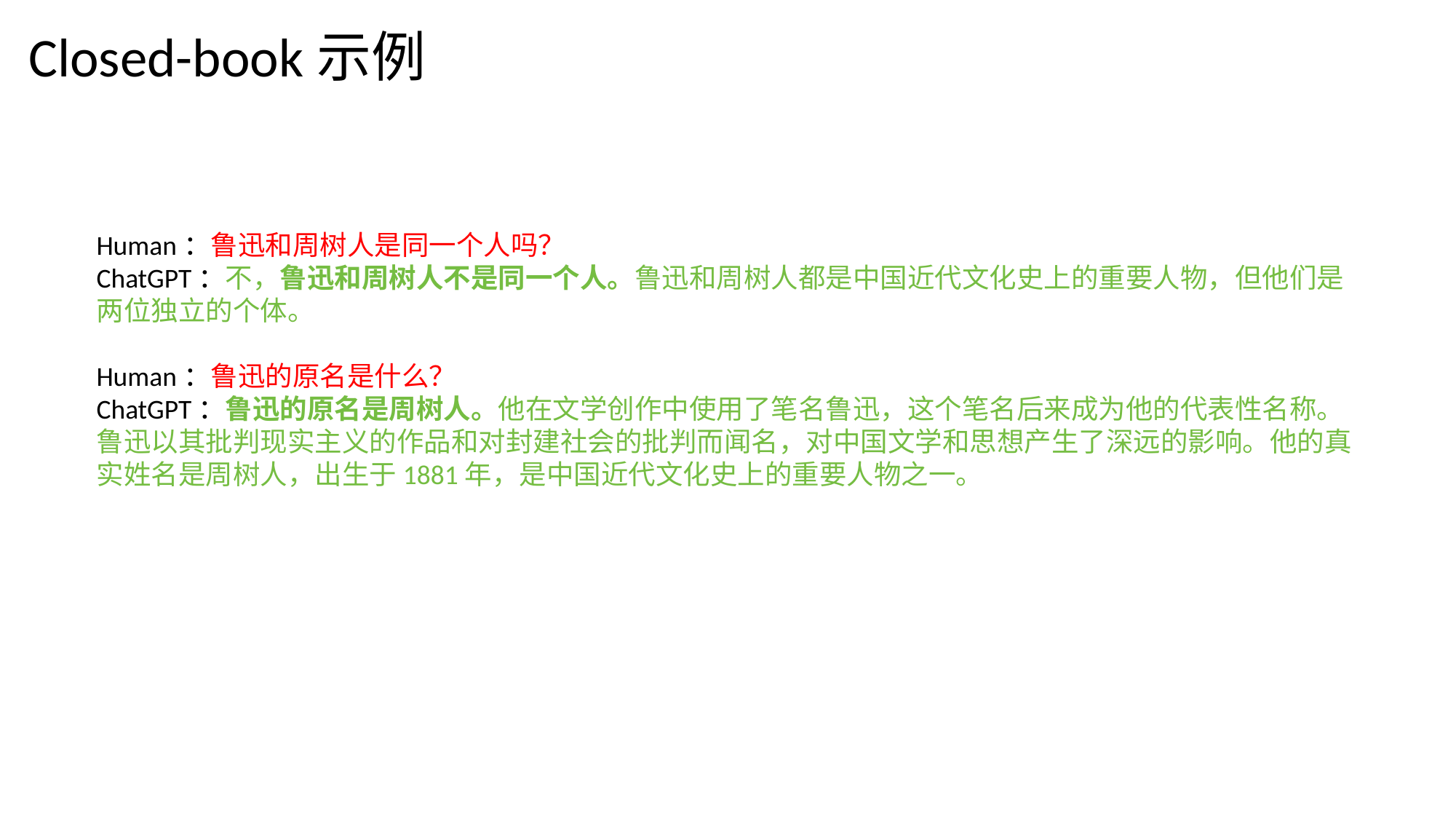

Closed-book示例
Human：鲁迅和周树人是同一个人吗？
ChatGPT：不，鲁迅和周树人不是同一个人。鲁迅和周树人都是中国近代文化史上的重要人物，但他们是两位独立的个体。

Human：鲁迅的原名是什么？
ChatGPT：鲁迅的原名是周树人。他在文学创作中使用了笔名鲁迅，这个笔名后来成为他的代表性名称。鲁迅以其批判现实主义的作品和对封建社会的批判而闻名，对中国文学和思想产生了深远的影响。他的真实姓名是周树人，出生于1881年，是中国近代文化史上的重要人物之一。